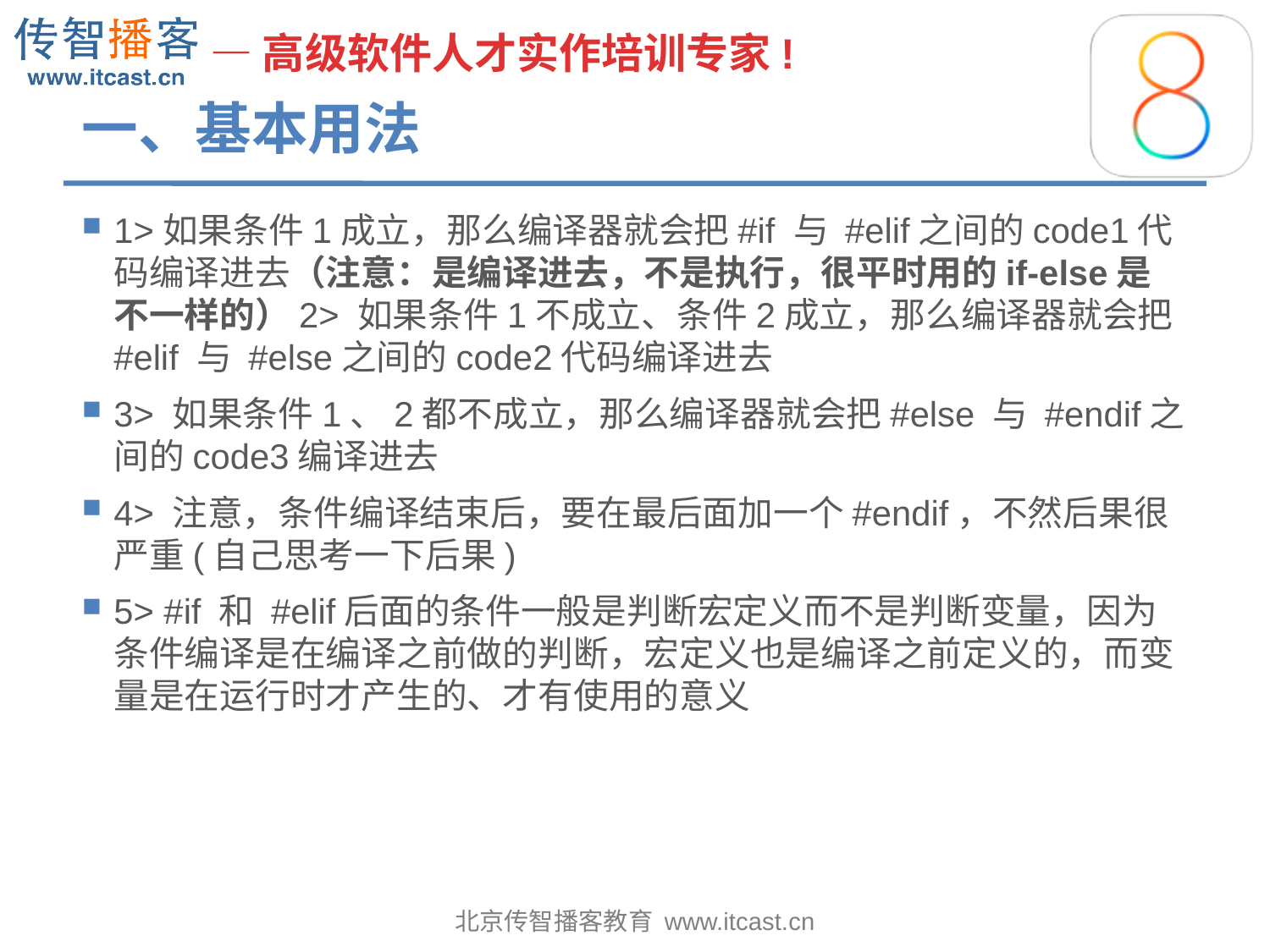

# 一、基本用法
1>如果条件1成立，那么编译器就会把#if 与 #elif之间的code1代码编译进去（注意：是编译进去，不是执行，很平时用的if-else是不一样的） 2> 如果条件1不成立、条件2成立，那么编译器就会把#elif 与 #else之间的code2代码编译进去
3> 如果条件1、2都不成立，那么编译器就会把#else 与 #endif之间的code3编译进去
4> 注意，条件编译结束后，要在最后面加一个#endif，不然后果很严重(自己思考一下后果)
5> #if 和 #elif后面的条件一般是判断宏定义而不是判断变量，因为条件编译是在编译之前做的判断，宏定义也是编译之前定义的，而变量是在运行时才产生的、才有使用的意义